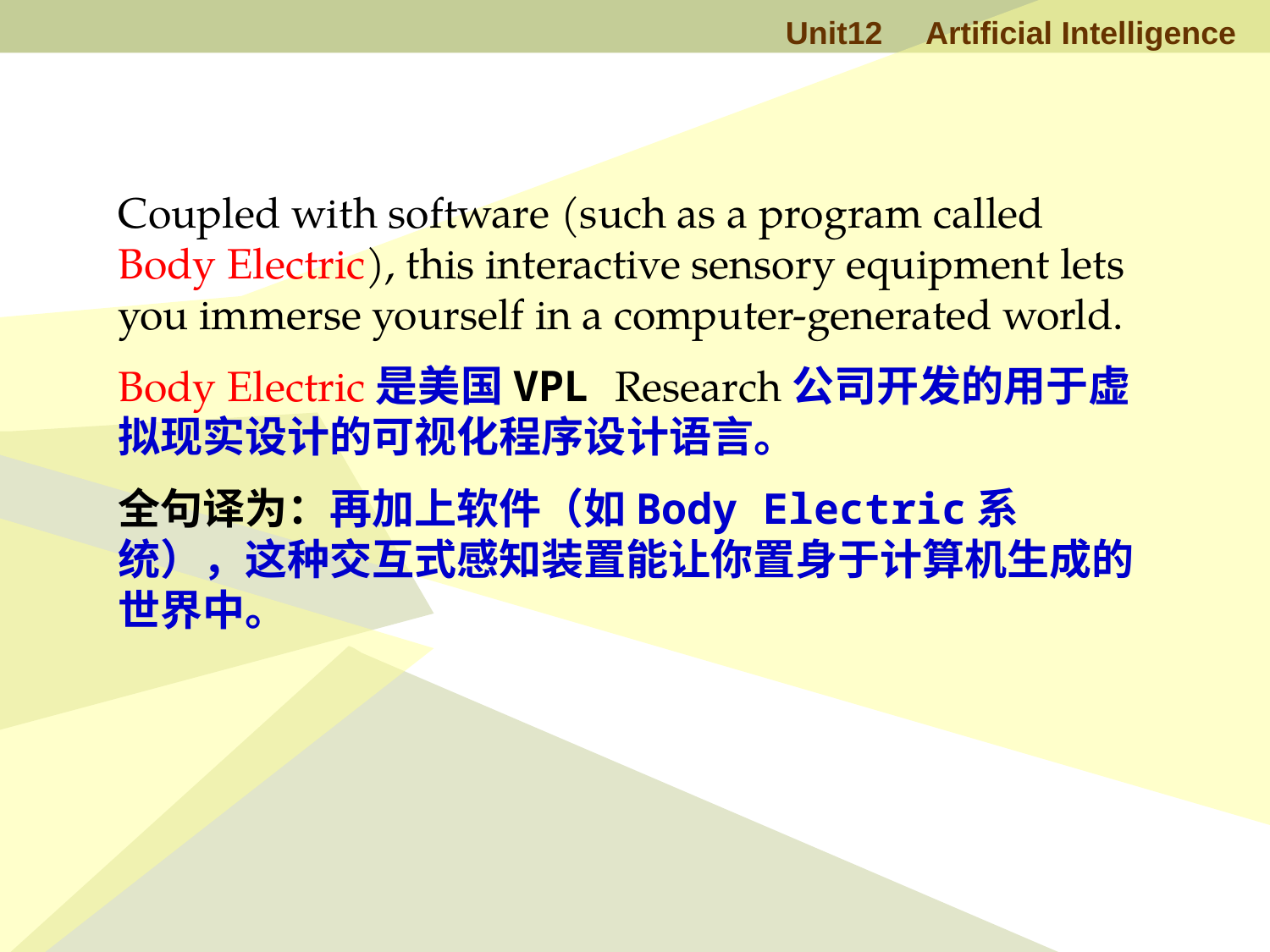

Coupled with software (such as a program called Body Electric), this interactive sensory equipment lets you immerse yourself in a computer-generated world.
Body Electric是美国VPL Research公司开发的用于虚拟现实设计的可视化程序设计语言。
全句译为：再加上软件（如Body Electric系统），这种交互式感知装置能让你置身于计算机生成的世界中。